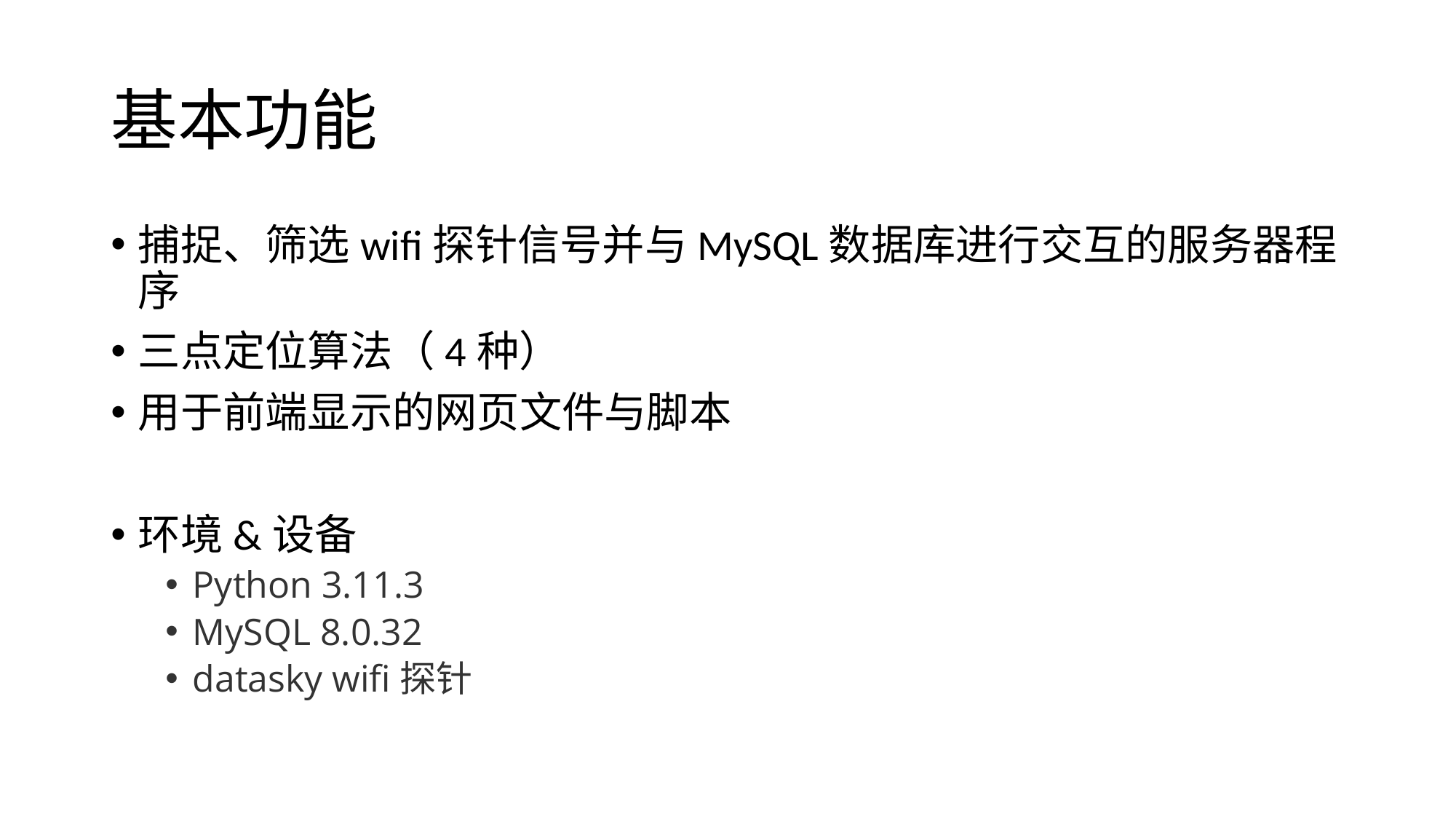

# 基本功能
捕捉、筛选wifi探针信号并与MySQL数据库进行交互的服务器程序
三点定位算法（4种）
用于前端显示的网页文件与脚本

环境&设备
Python 3.11.3
MySQL 8.0.32
datasky wifi探针